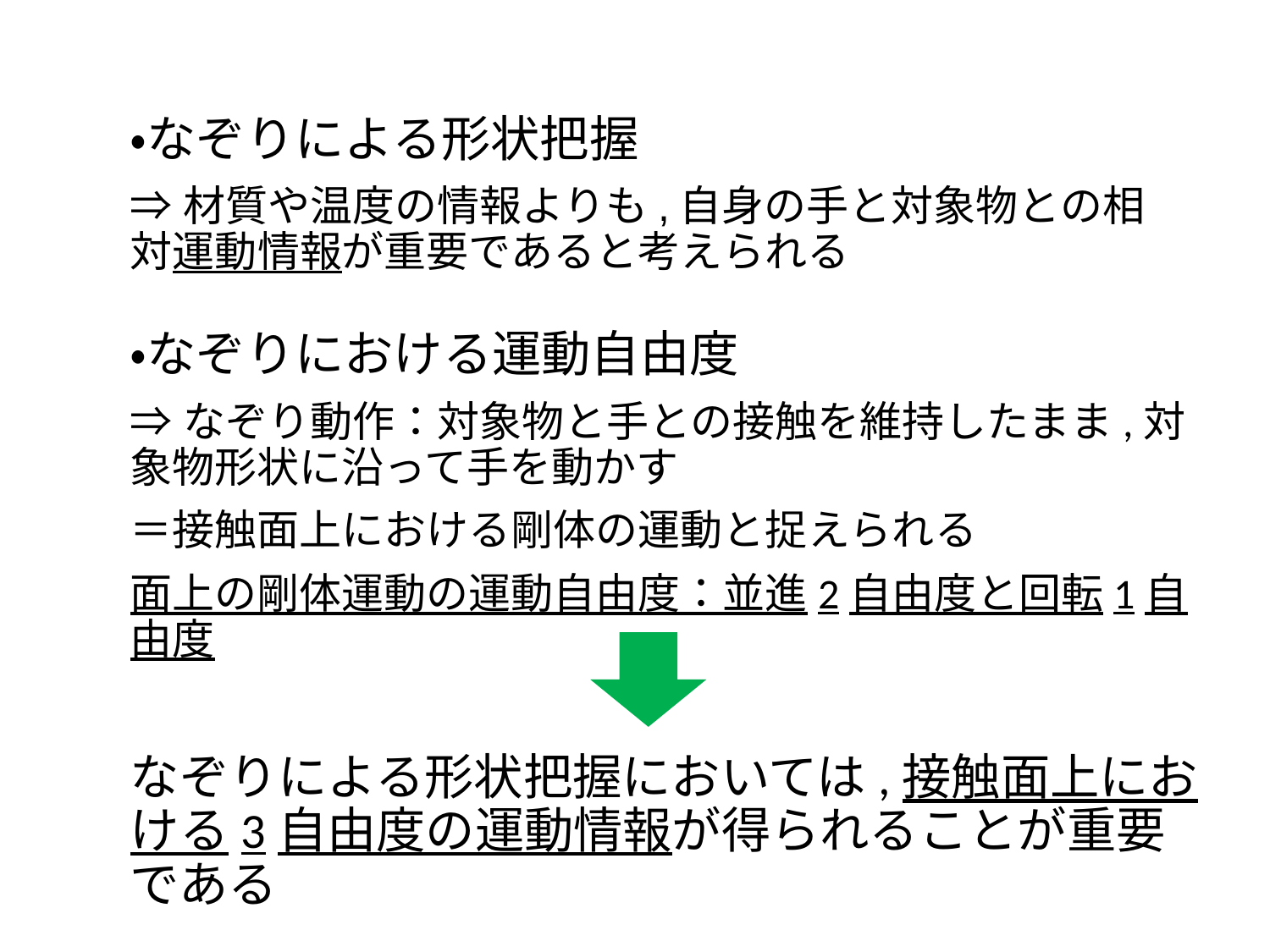

・なぞりによる形状把握
⇒材質や温度の情報よりも,自身の手と対象物との相対運動情報が重要であると考えられる
・なぞりにおける運動自由度
⇒なぞり動作：対象物と手との接触を維持したまま,対象物形状に沿って手を動かす
＝接触面上における剛体の運動と捉えられる
面上の剛体運動の運動自由度：並進2自由度と回転1自由度

なぞりによる形状把握においては,接触面上における3自由度の運動情報が得られることが重要である